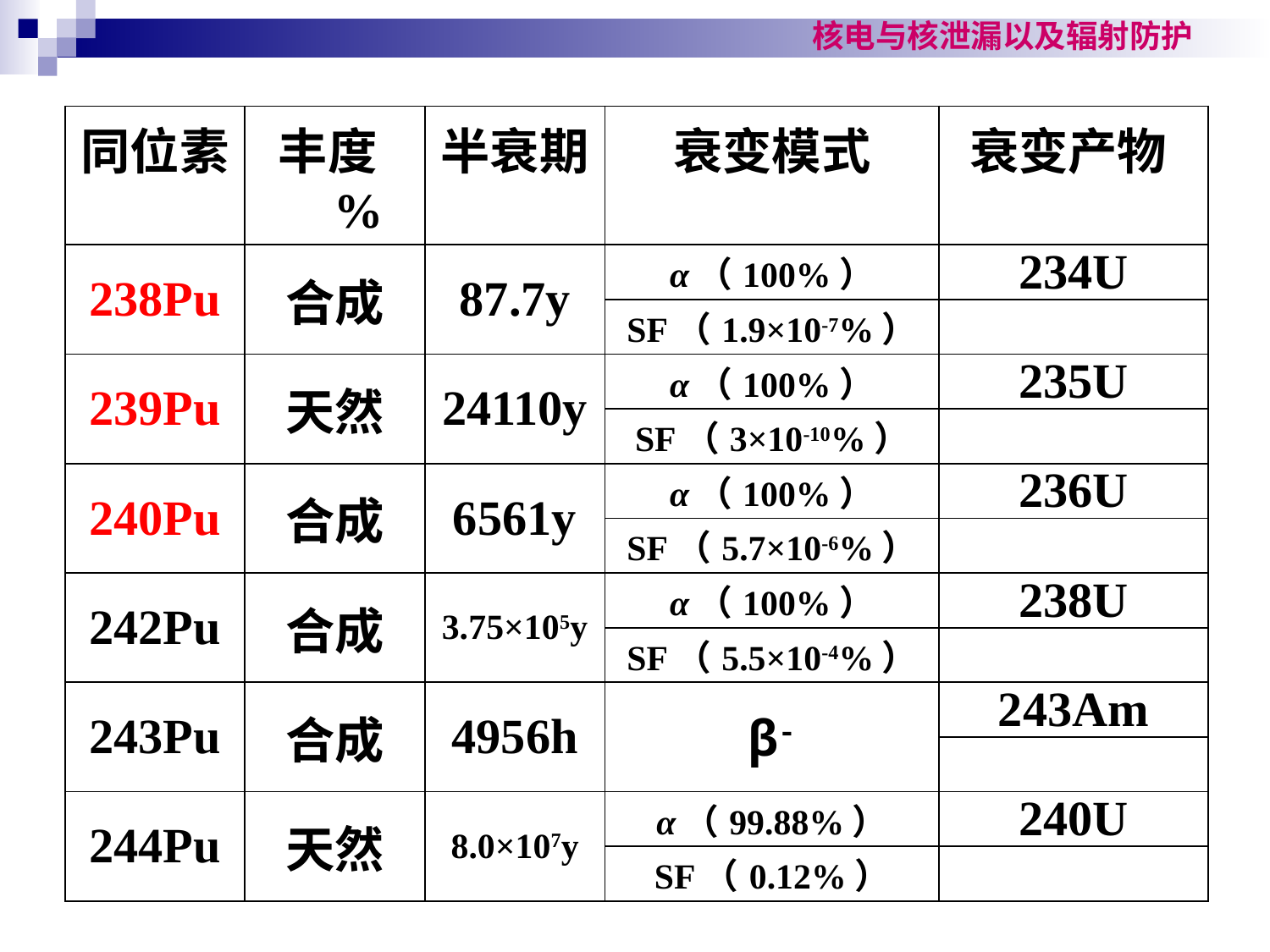

| 同位素 | 丰度% | 半衰期 | 衰变模式 | 衰变产物 |
| --- | --- | --- | --- | --- |
| 238Pu | 合成 | 87.7y | α（100%） | 234U |
|  |  |  | SF（1.9×10-7%） |  |
| 239Pu | 天然 | 24110y | α（100%） | 235U |
|  |  |  | SF（3×10-10%） |  |
| 240Pu | 合成 | 6561y | α（100%） | 236U |
|  |  |  | SF（5.7×10-6%） |  |
| 242Pu | 合成 | 3.75×105y | α（100%） | 238U |
|  |  |  | SF（5.5×10-4%） |  |
| 243Pu | 合成 | 4956h | β- | 243Am |
|  |  |  |  |  |
| 244Pu | 天然 | 8.0×107y | α（99.88%） | 240U |
|  |  |  | SF（0.12%） |  |